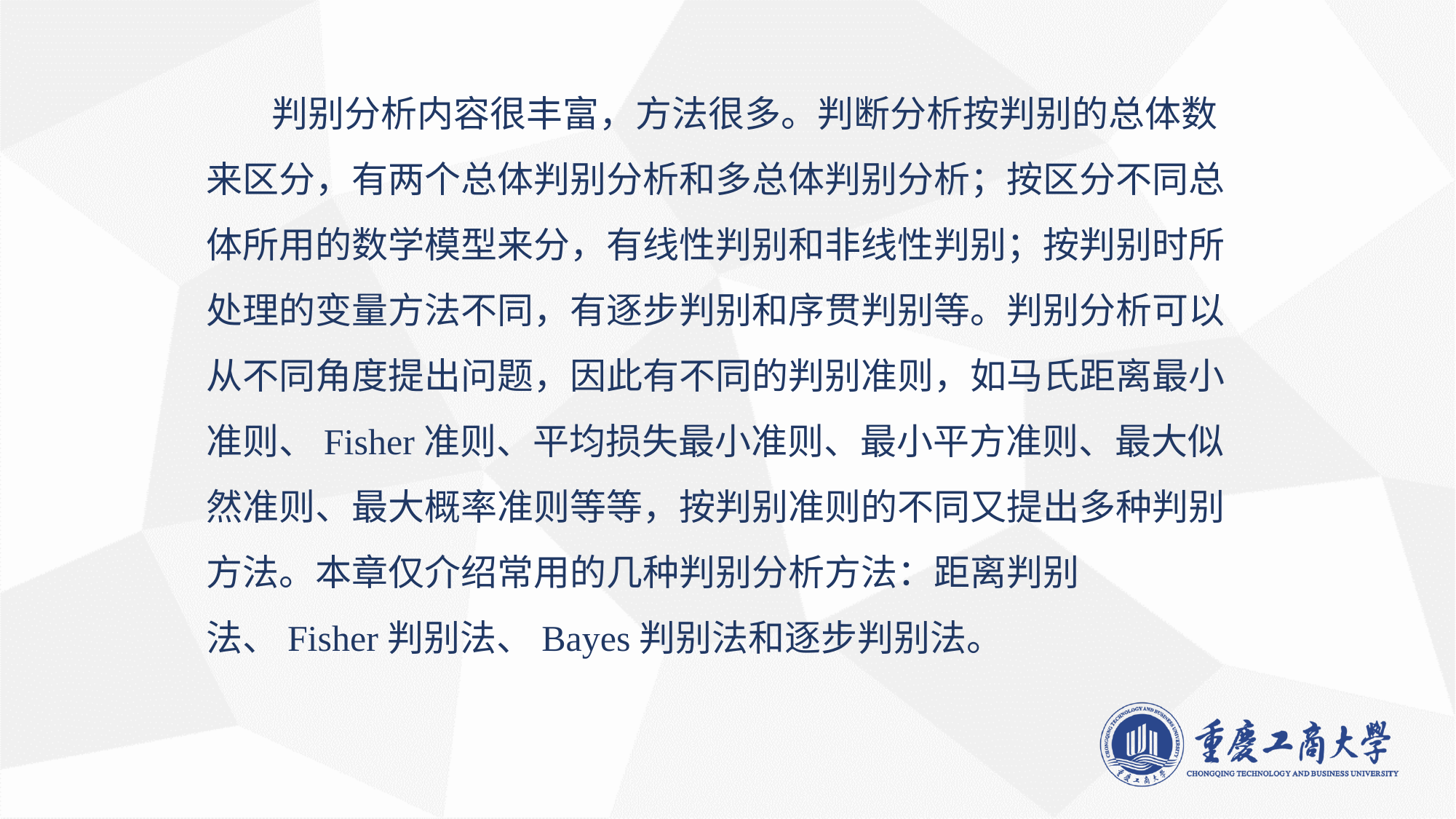

判别分析内容很丰富，方法很多。判断分析按判别的总体数来区分，有两个总体判别分析和多总体判别分析；按区分不同总体所用的数学模型来分，有线性判别和非线性判别；按判别时所处理的变量方法不同，有逐步判别和序贯判别等。判别分析可以从不同角度提出问题，因此有不同的判别准则，如马氏距离最小准则、Fisher准则、平均损失最小准则、最小平方准则、最大似然准则、最大概率准则等等，按判别准则的不同又提出多种判别方法。本章仅介绍常用的几种判别分析方法：距离判别法、Fisher判别法、Bayes判别法和逐步判别法。